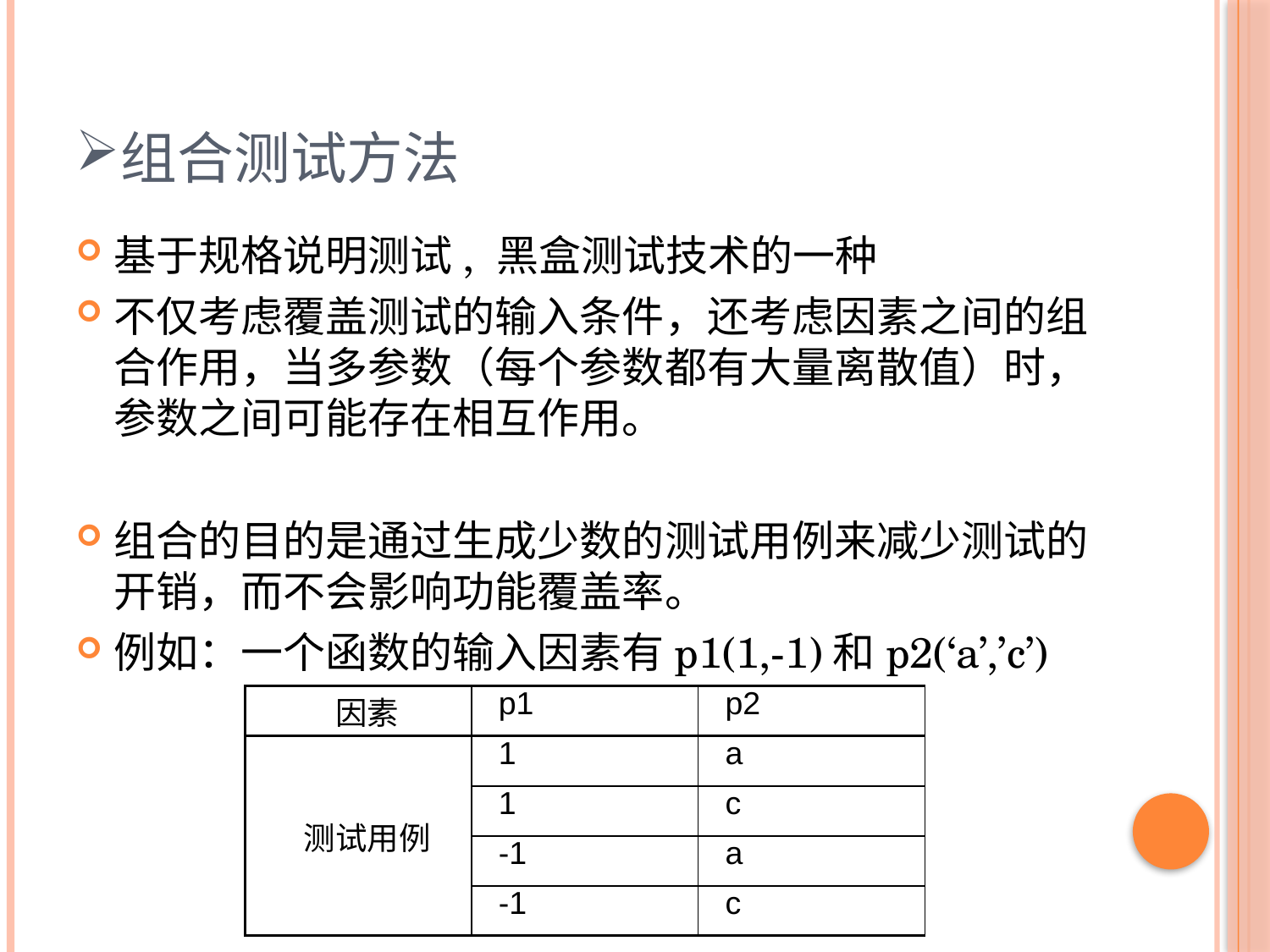

# 组合测试方法
基于规格说明测试, 黑盒测试技术的一种
不仅考虑覆盖测试的输入条件，还考虑因素之间的组合作用，当多参数（每个参数都有大量离散值）时，参数之间可能存在相互作用。

组合的目的是通过生成少数的测试用例来减少测试的开销，而不会影响功能覆盖率。
例如：一个函数的输入因素有p1(1,-1)和p2(‘a’,’c’)

| 因素 | p1 | p2 |
| --- | --- | --- |
| 测试用例 | 1 | a |
|  | 1 | c |
|  | -1 | a |
|  | -1 | c |